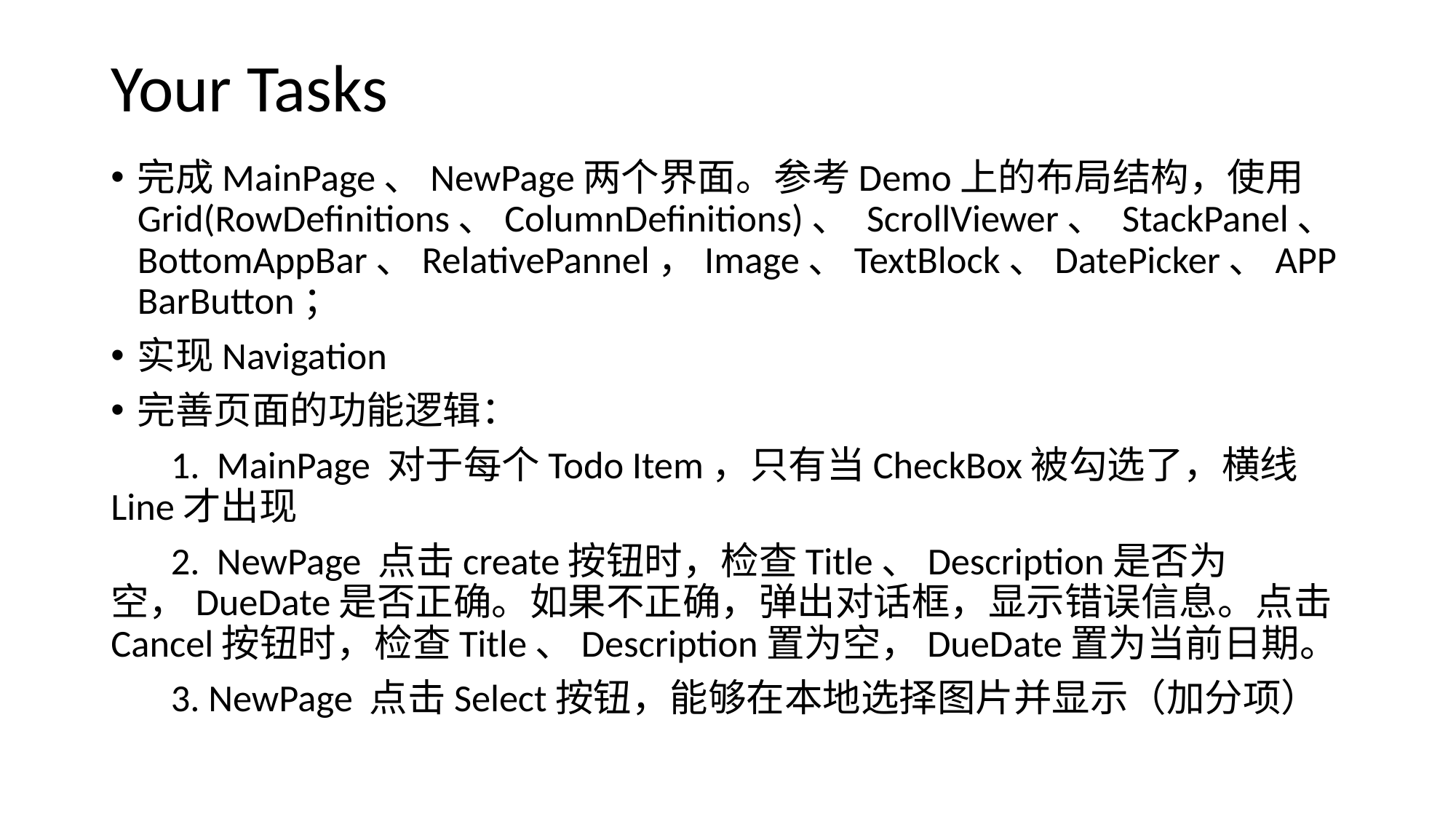

# Your Tasks
完成MainPage、NewPage两个界面。参考Demo上的布局结构，使用Grid(RowDefinitions、ColumnDefinitions)、 ScrollViewer、 StackPanel、 BottomAppBar、RelativePannel，Image、TextBlock、DatePicker、APPBarButton；
实现Navigation
完善页面的功能逻辑：
       1.  MainPage 对于每个Todo Item，只有当CheckBox被勾选了，横线Line才出现
       2.  NewPage 点击create按钮时，检查Title、Description是否为空，DueDate是否正确。如果不正确，弹出对话框，显示错误信息。点击Cancel按钮时，检查Title、Description置为空，DueDate置为当前日期。
       3. NewPage 点击Select按钮，能够在本地选择图片并显示（加分项）